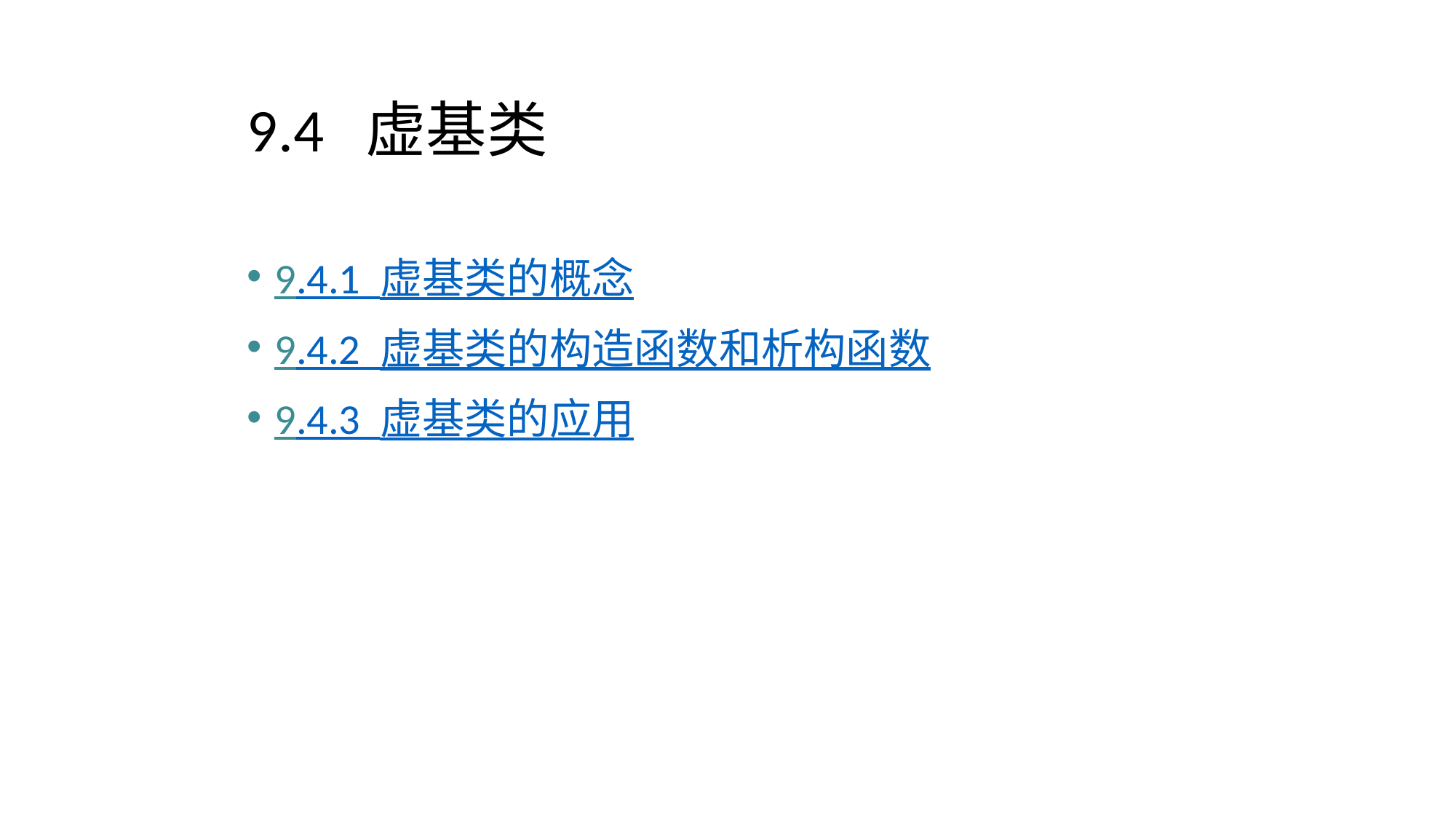

# 9.4  虚基类
9.4.1  虚基类的概念
9.4.2  虚基类的构造函数和析构函数
9.4.3  虚基类的应用